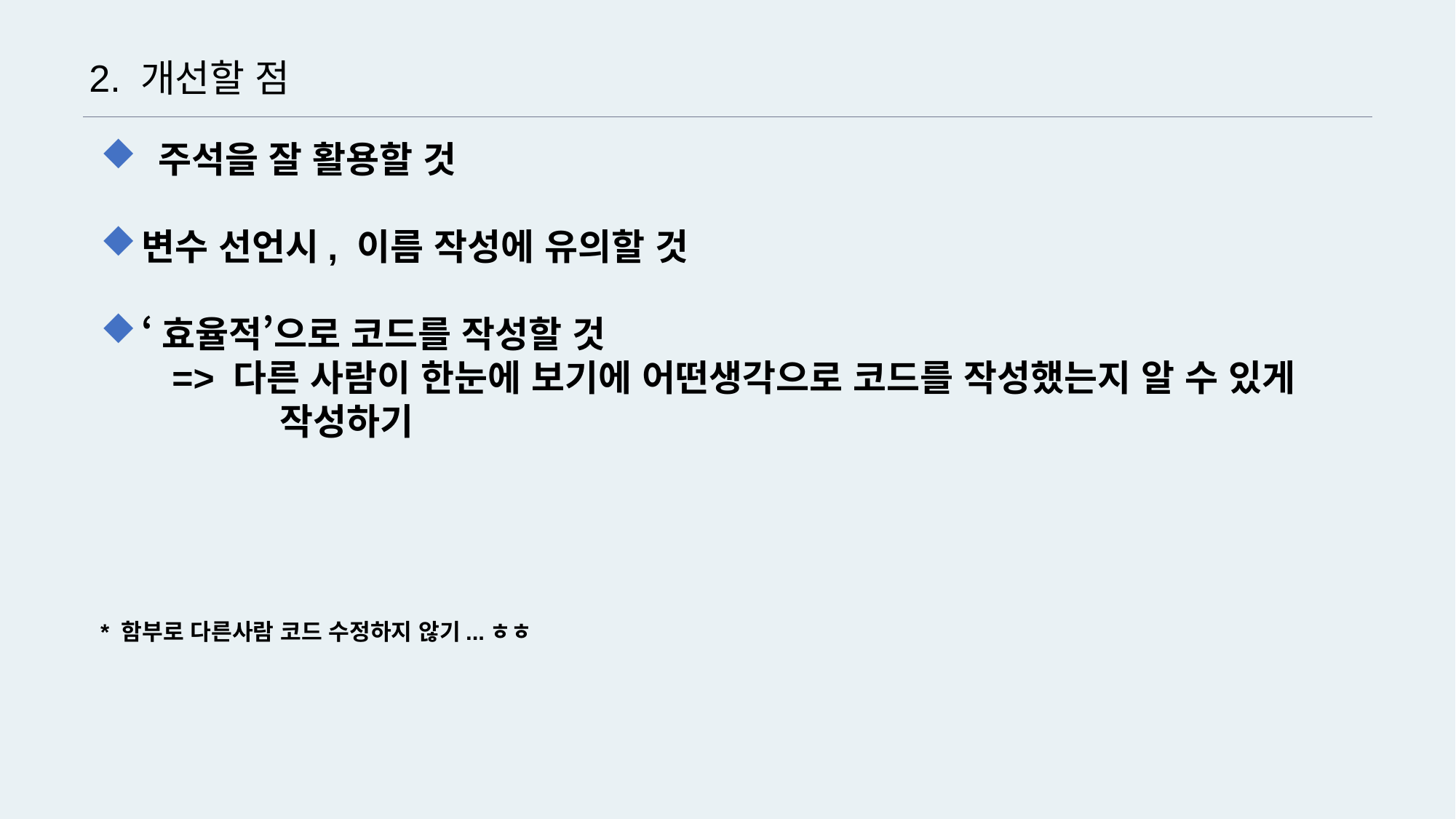

2. 개선할 점
 주석을 잘 활용할 것

변수 선언시, 이름 작성에 유의할 것

‘효율적’으로 코드를 작성할 것
	   => 다른 사람이 한눈에 보기에 어떤생각으로 코드를 작성했는지 알 수 있게
		  작성하기

* 함부로 다른사람 코드 수정하지 않기...ㅎㅎ